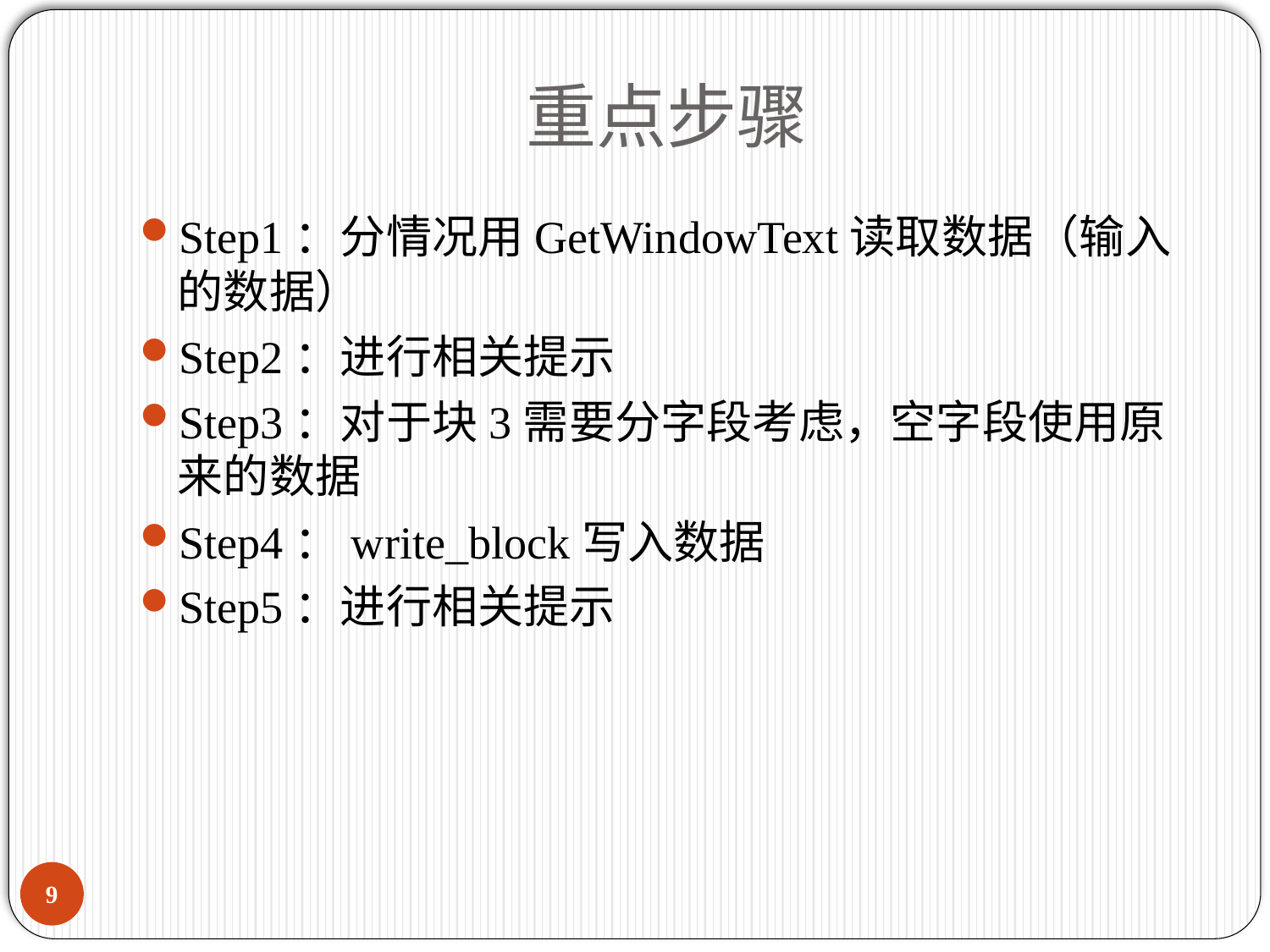

# 重点步骤
Step1：分情况用GetWindowText读取数据（输入的数据）
Step2：进行相关提示
Step3：对于块3需要分字段考虑，空字段使用原来的数据
Step4：write_block写入数据
Step5：进行相关提示

9